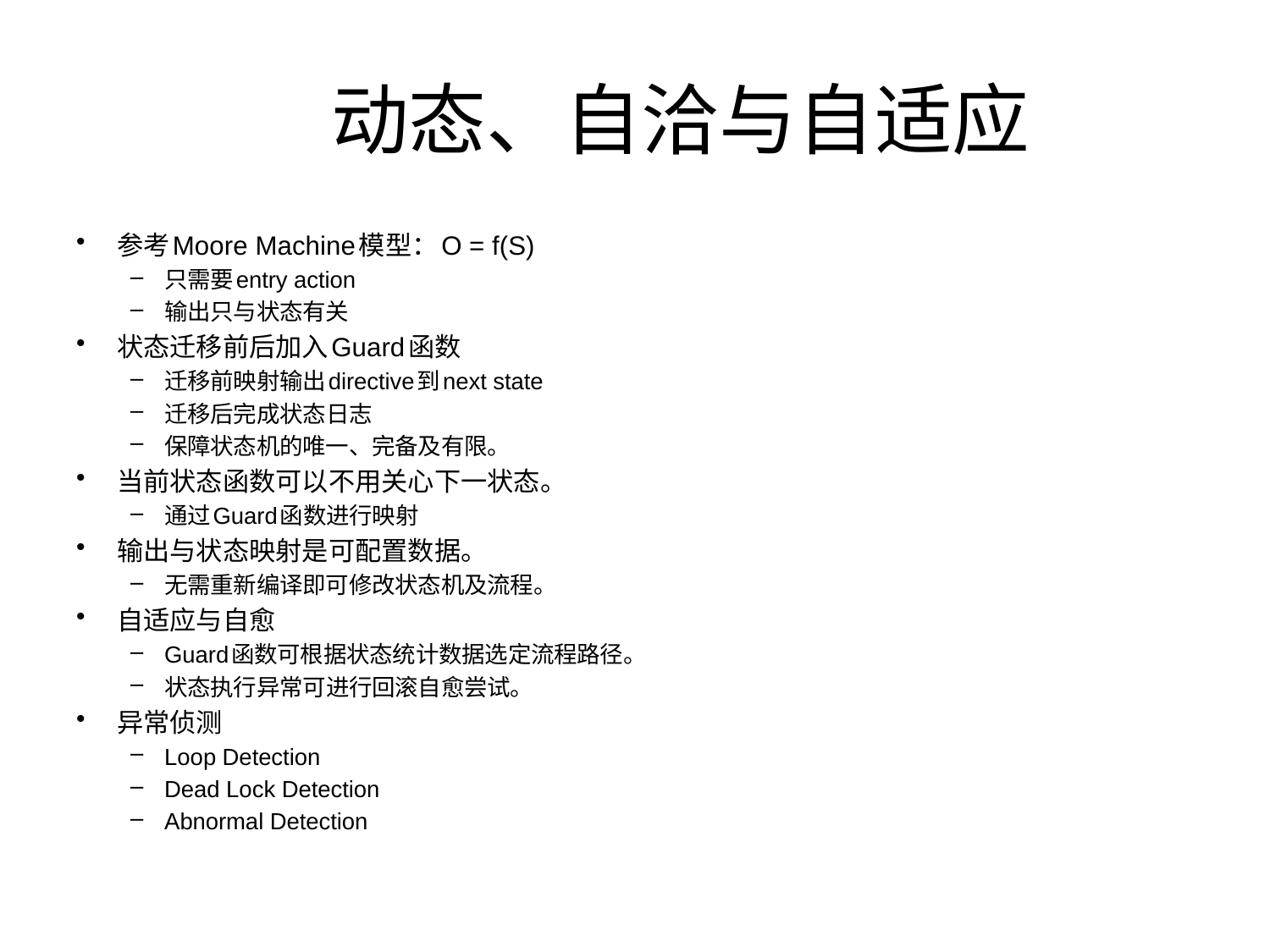

# 动态、自洽与自适应
参考Moore Machine模型：O = f(S)
只需要entry action
输出只与状态有关
状态迁移前后加入Guard函数
迁移前映射输出directive到next state
迁移后完成状态日志
保障状态机的唯一、完备及有限。
当前状态函数可以不用关心下一状态。
通过Guard函数进行映射
输出与状态映射是可配置数据。
无需重新编译即可修改状态机及流程。
自适应与自愈
Guard函数可根据状态统计数据选定流程路径。
状态执行异常可进行回滚自愈尝试。
异常侦测
Loop Detection
Dead Lock Detection
Abnormal Detection